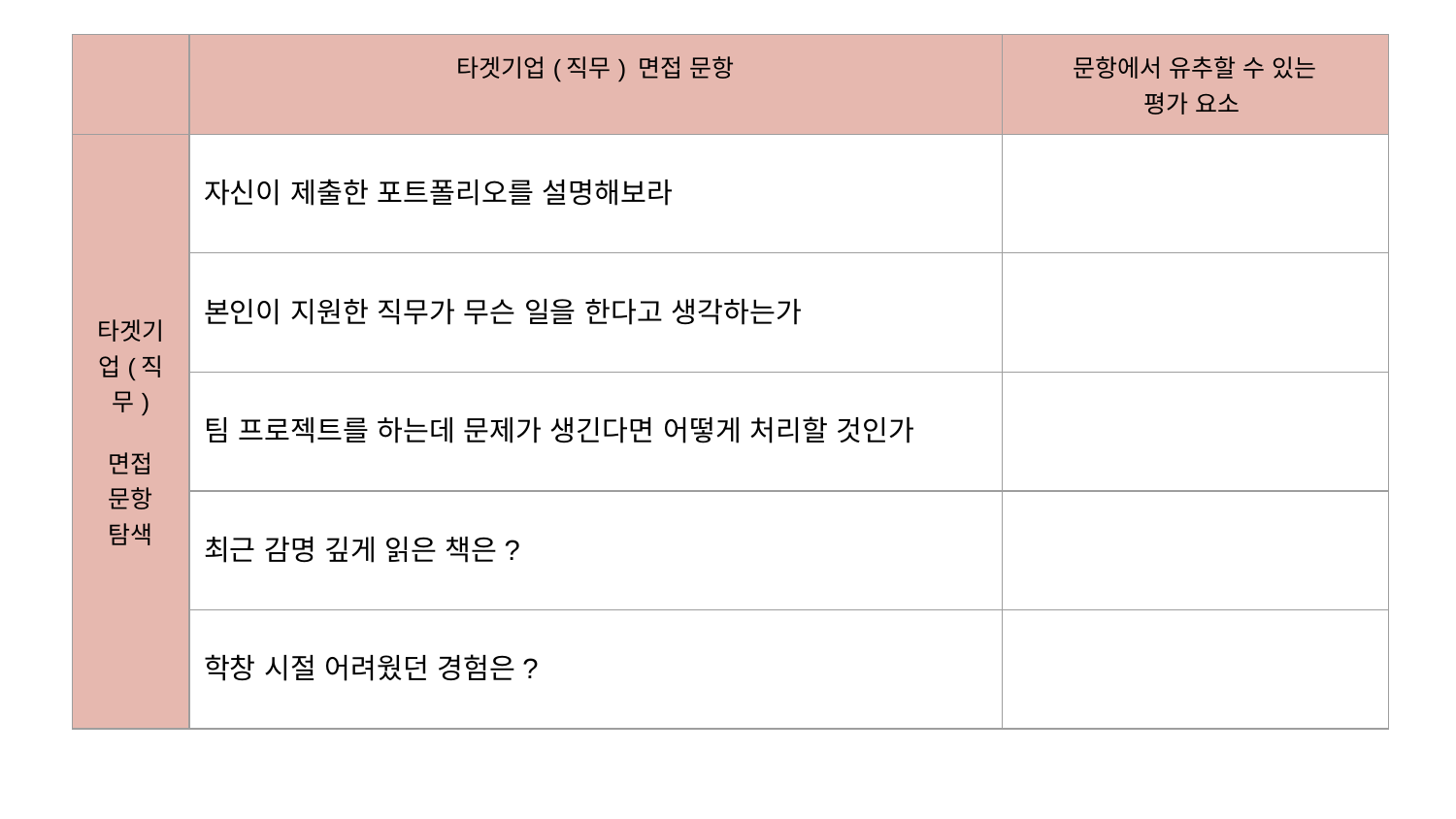

|  | 타겟기업(직무) 면접 문항 | 문항에서 유추할 수 있는 평가 요소 |
| --- | --- | --- |
| 타겟기업(직무) 면접 문항 탐색 | 자신이 제출한 포트폴리오를 설명해보라 |  |
|  | 본인이 지원한 직무가 무슨 일을 한다고 생각하는가 |  |
|  | 팀 프로젝트를 하는데 문제가 생긴다면 어떻게 처리할 것인가 |  |
|  | 최근 감명 깊게 읽은 책은? |  |
|  | 학창 시절 어려웠던 경험은? |  |